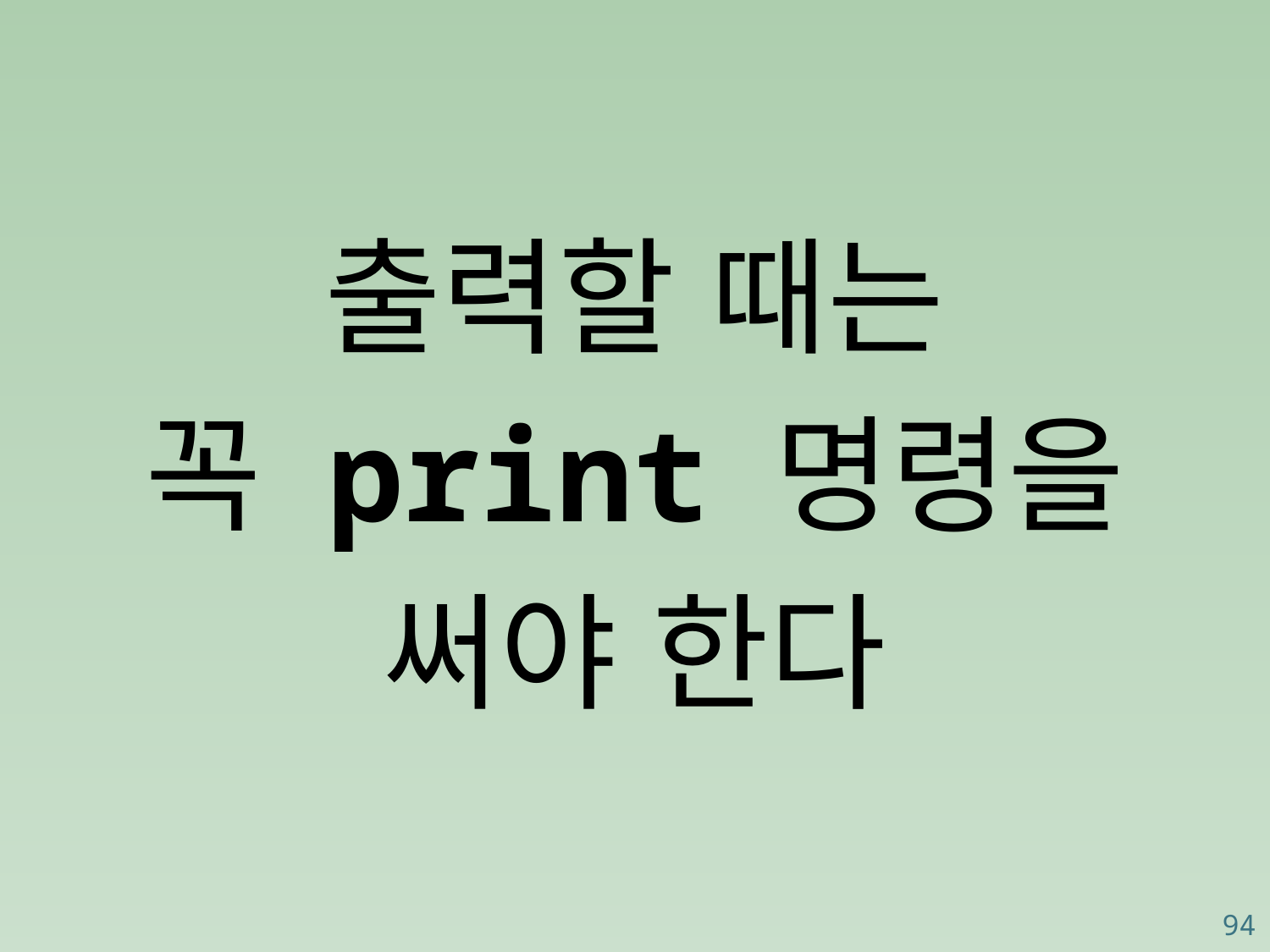

출력할 때는
꼭 print 명령을
써야 한다
94